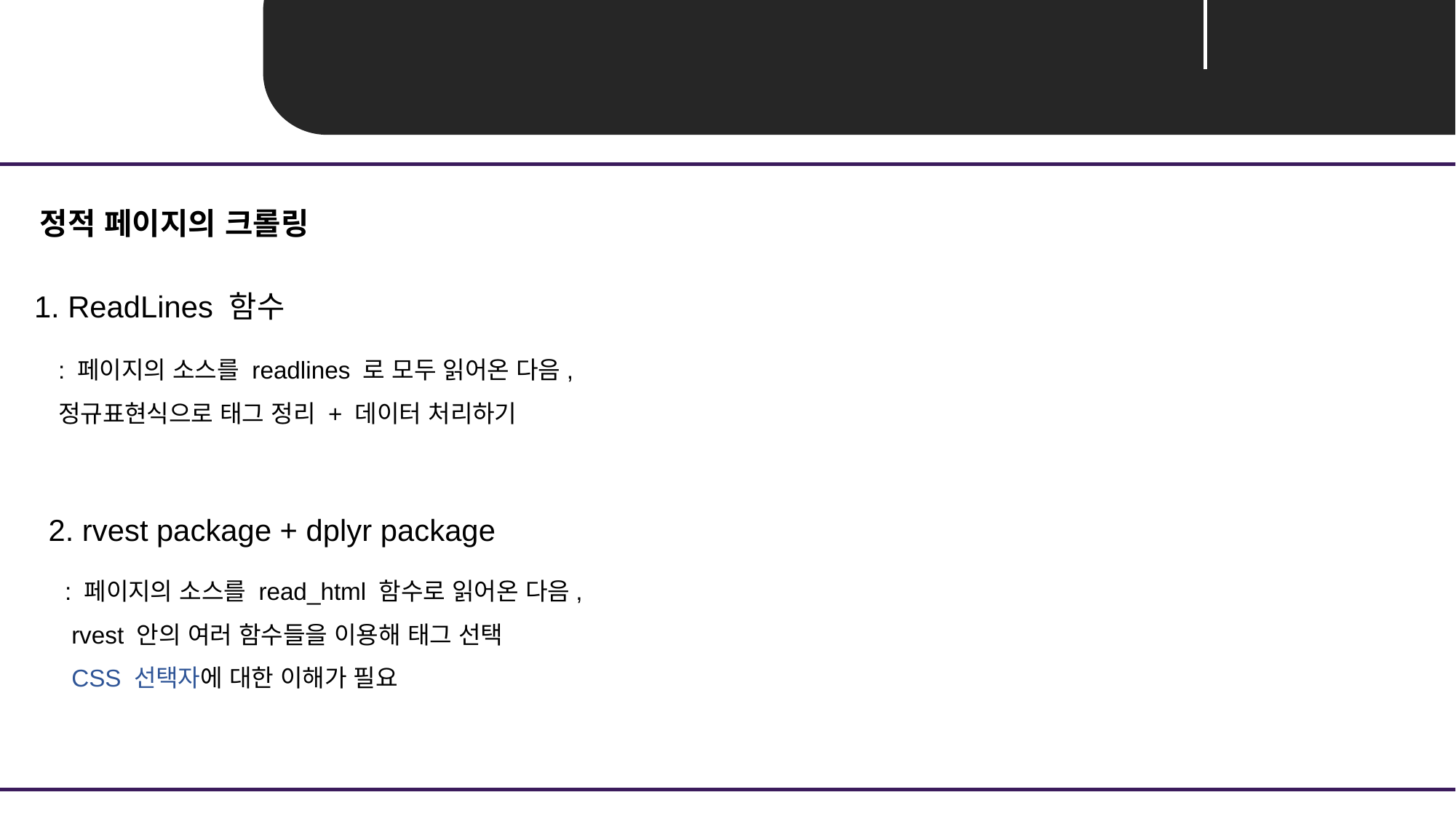

Unit  03 ㅣ  R 크롤링
정적 페이지의 크롤링
1. ReadLines 함수
: 페이지의 소스를 readlines 로 모두 읽어온 다음,
정규표현식으로 태그 정리 + 데이터 처리하기
2. rvest package + dplyr package
: 페이지의 소스를 read_html 함수로 읽어온 다음,
 rvest 안의 여러 함수들을 이용해 태그 선택
 CSS 선택자에 대한 이해가 필요